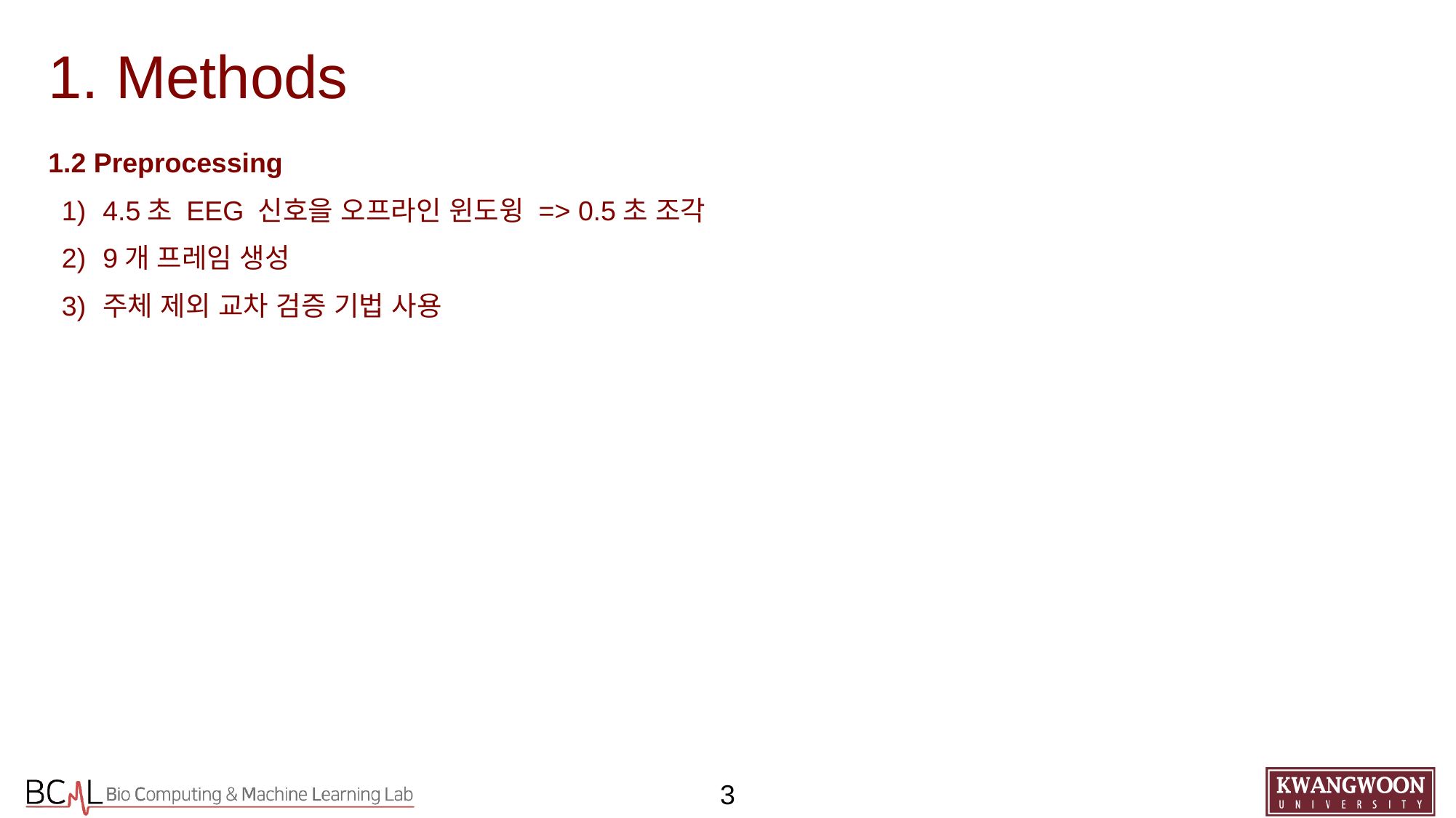

# 1. Methods
1.2 Preprocessing
4.5초 EEG 신호을 오프라인 윈도윙 => 0.5초 조각
9개 프레임 생성
주체 제외 교차 검증 기법 사용

3